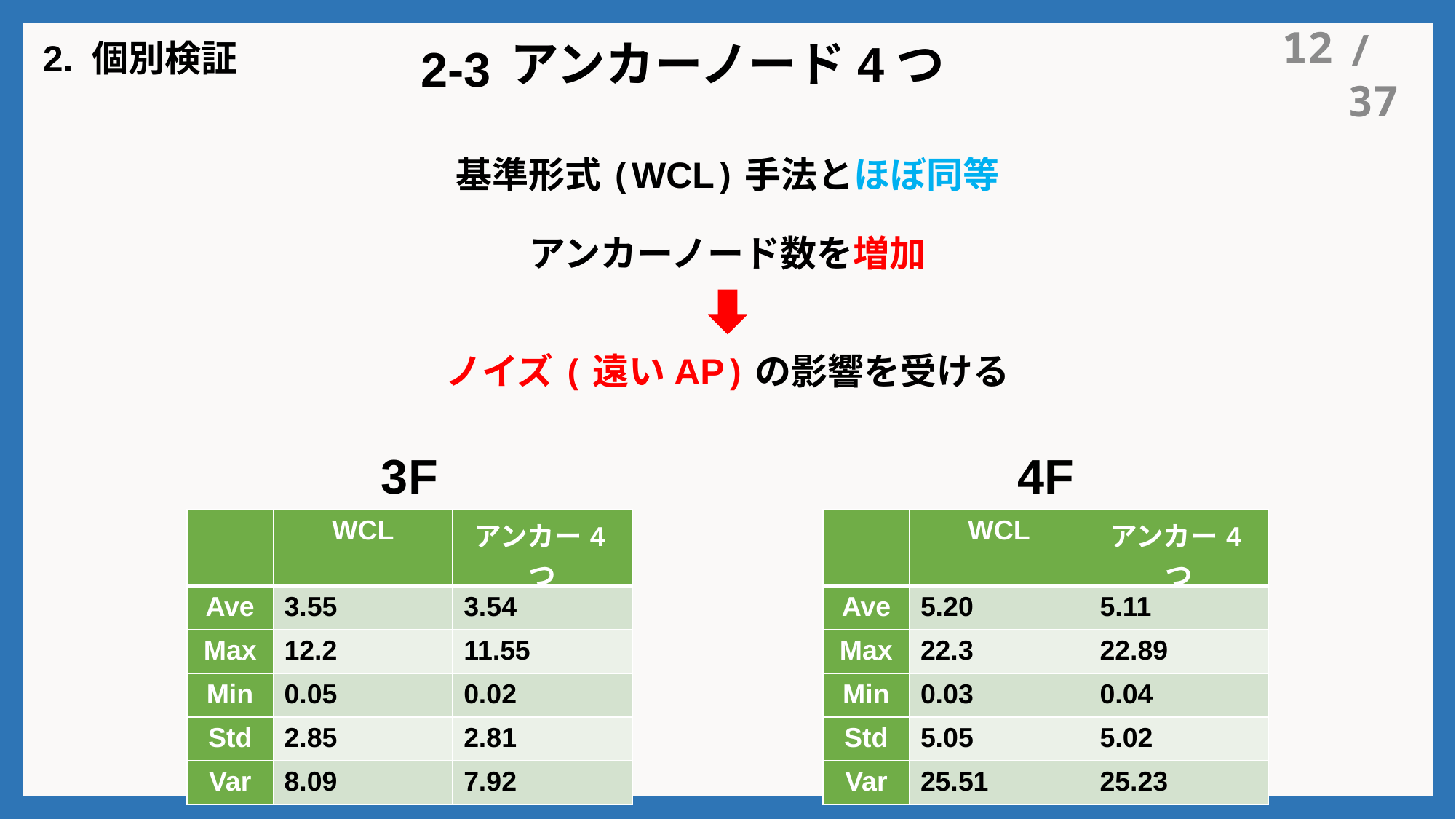

12
2-3
アンカーノード4つ
2. 個別検証
基準形式(WCL)手法とほぼ同等

アンカーノード数を増加

ノイズ(遠いAP)の影響を受ける

3F
4F
|  | WCL | アンカー4つ |
| --- | --- | --- |
| Ave | 3.55 | 3.54 |
| Max | 12.2 | 11.55 |
| Min | 0.05 | 0.02 |
| Std | 2.85 | 2.81 |
| Var | 8.09 | 7.92 |
|  | WCL | アンカー4つ |
| --- | --- | --- |
| Ave | 5.20 | 5.11 |
| Max | 22.3 | 22.89 |
| Min | 0.03 | 0.04 |
| Std | 5.05 | 5.02 |
| Var | 25.51 | 25.23 |